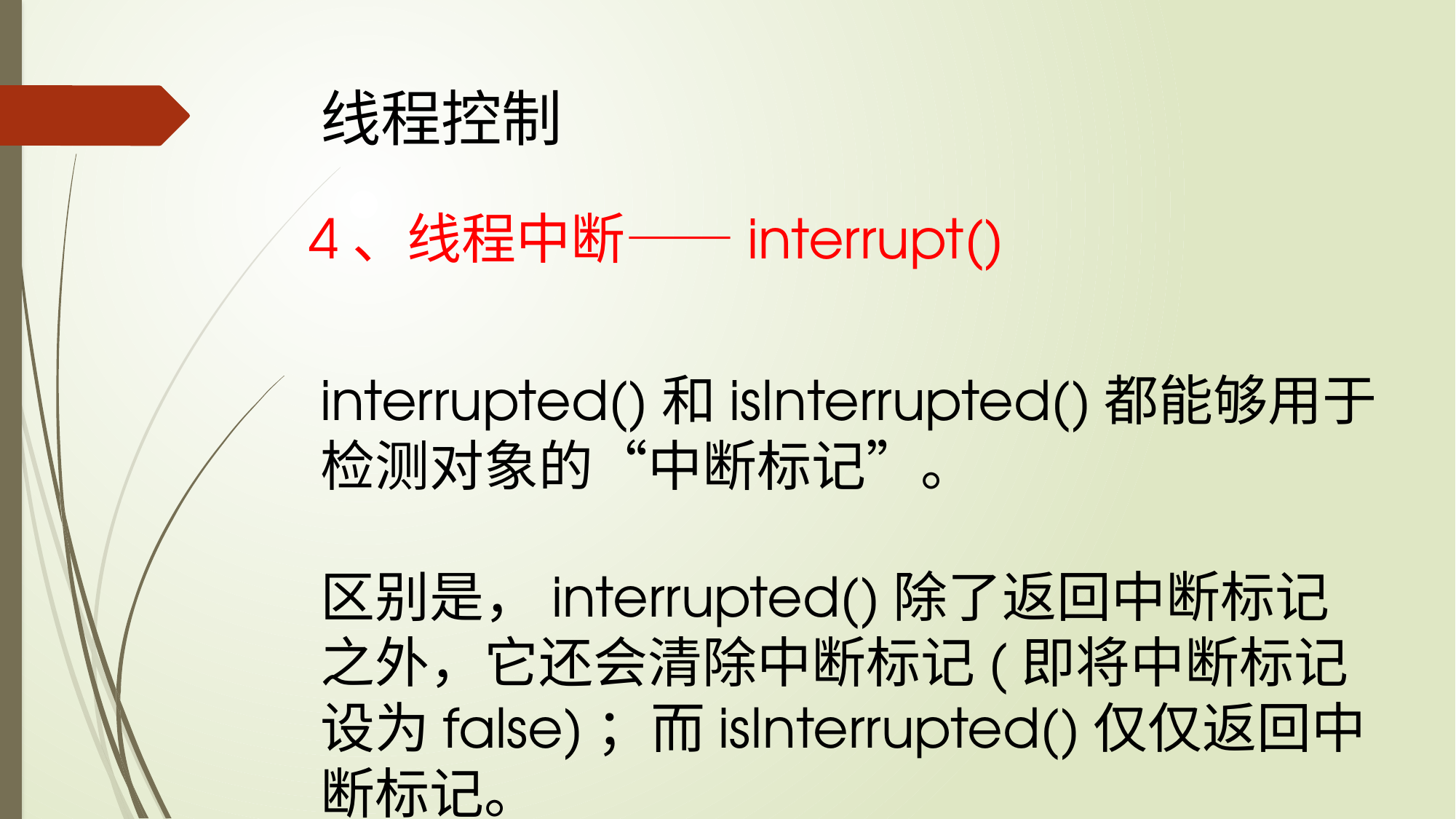

# 线程控制
4、线程中断——interrupt()
interrupted()和isInterrupted()都能够用于检测对象的“中断标记”。

区别是，interrupted()除了返回中断标记之外，它还会清除中断标记(即将中断标记设为false)；而isInterrupted()仅仅返回中断标记。